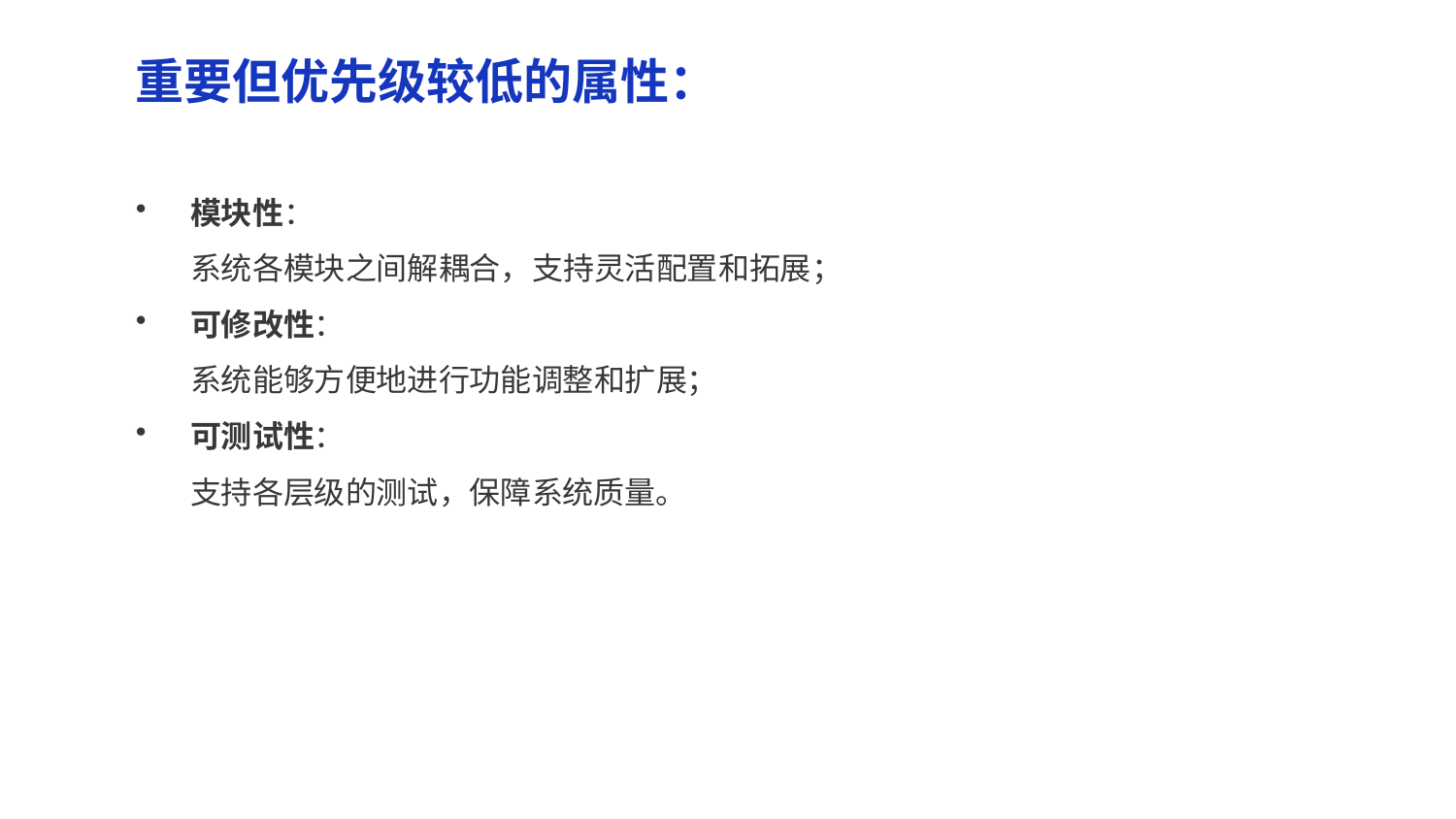

重要但优先级较低的属性：
模块性：
系统各模块之间解耦合，支持灵活配置和拓展；
可修改性：
系统能够方便地进行功能调整和扩展；
可测试性：
支持各层级的测试，保障系统质量。